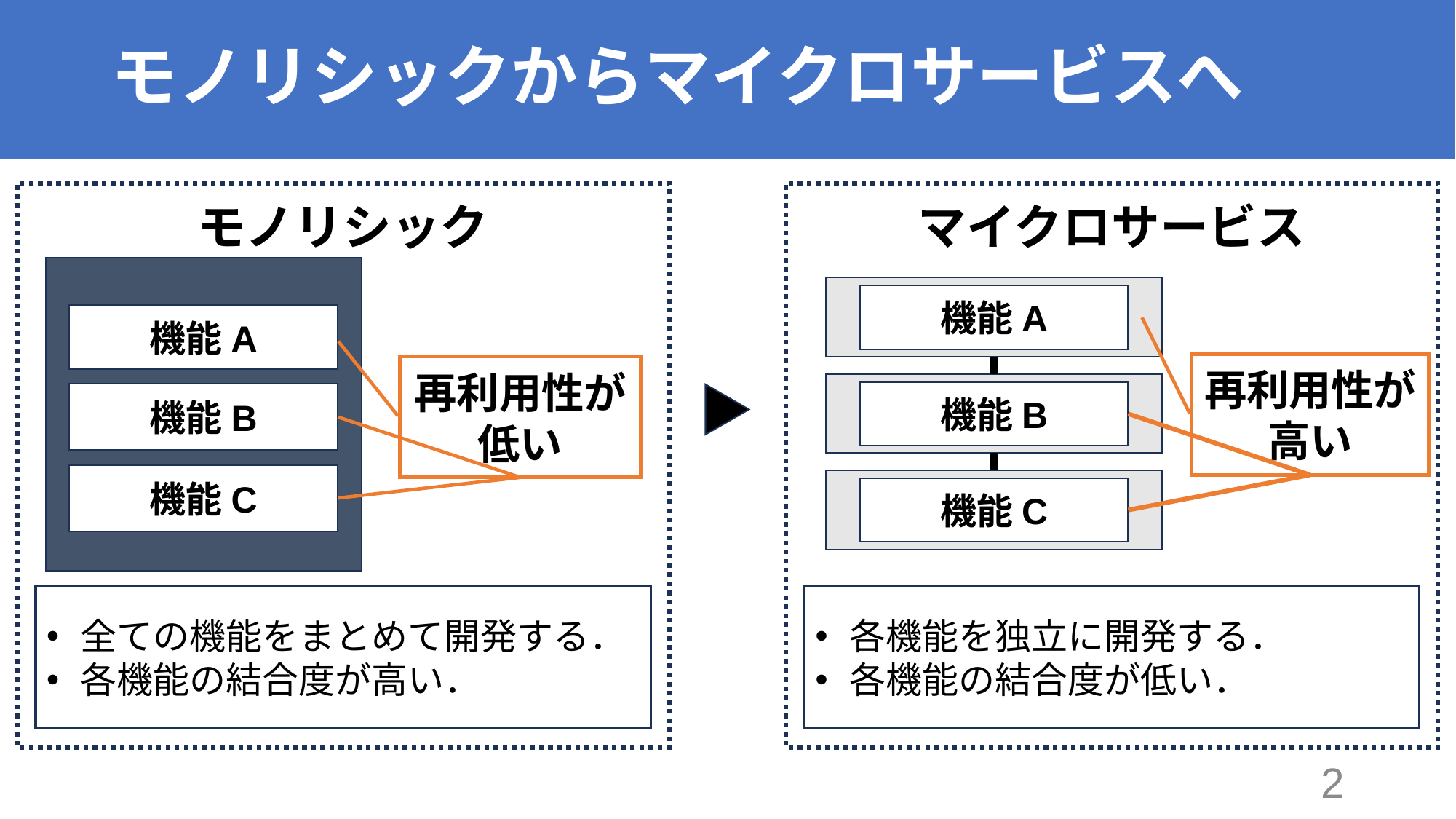

# モノリシックからマイクロサービスへ

モノリシック
マイクロサービス

機能A
機能B
機能C
再利用性が
低い

機能A
再利用性が
高い

機能B

機能C
全ての機能をまとめて開発する．
各機能の結合度が高い．
各機能を独立に開発する．
各機能の結合度が低い．
2